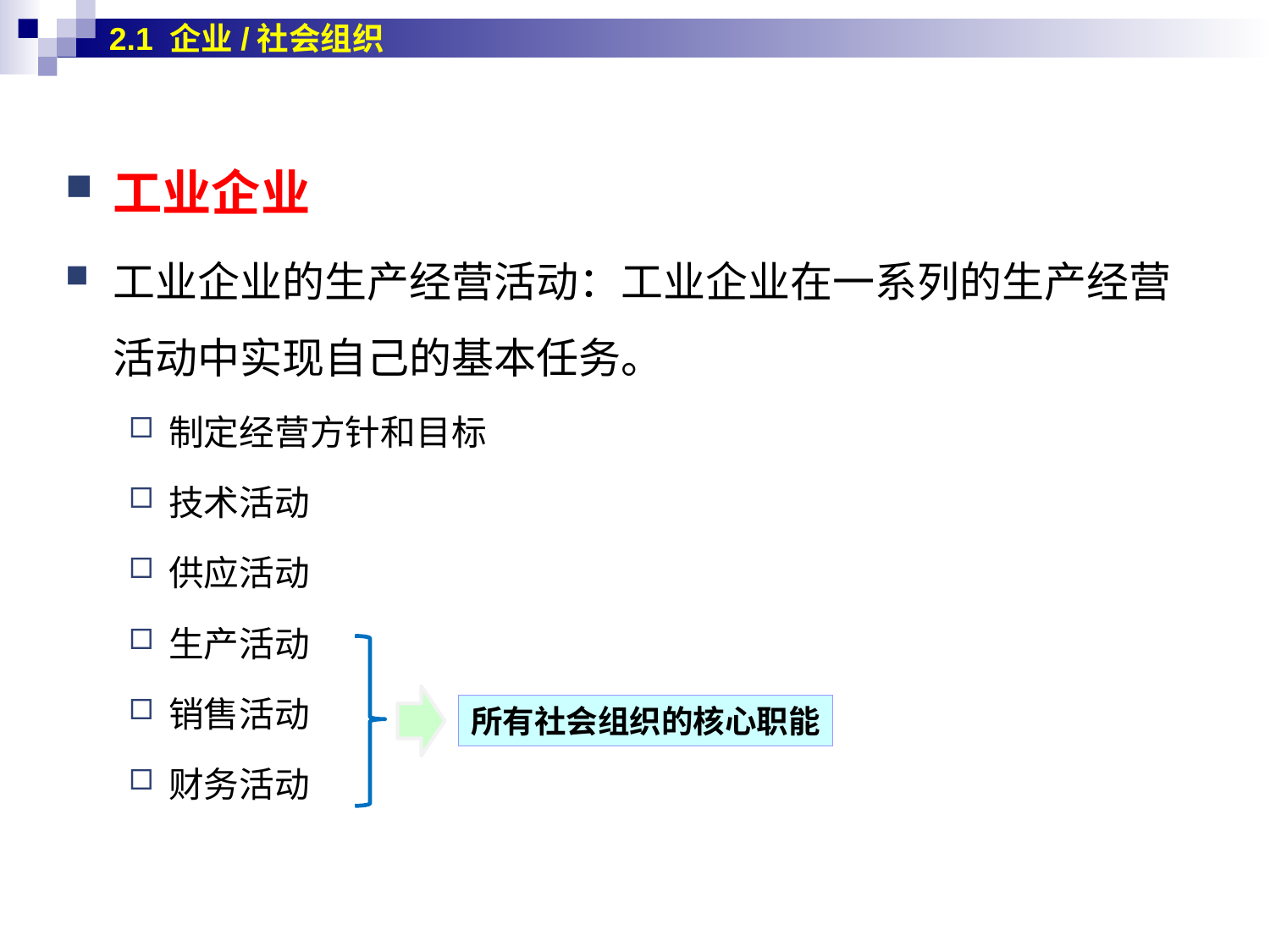

2.1 企业/社会组织
工业企业
工业企业的生产经营活动：工业企业在一系列的生产经营活动中实现自己的基本任务。
制定经营方针和目标
技术活动
供应活动
生产活动
销售活动
财务活动

所有社会组织的核心职能